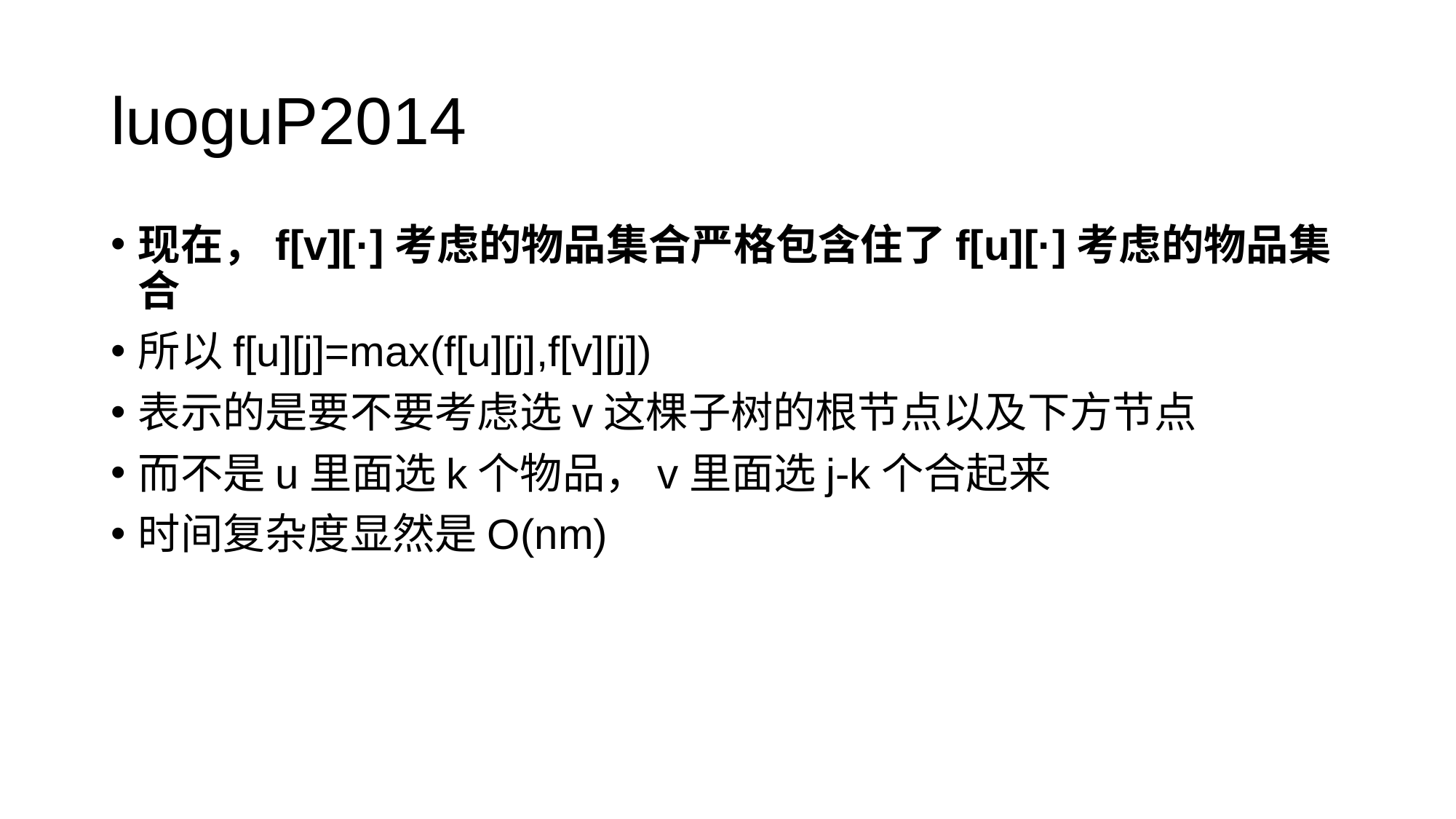

# luoguP2014
现在，f[v][·]考虑的物品集合严格包含住了f[u][·]考虑的物品集合
所以f[u][j]=max(f[u][j],f[v][j])
表示的是要不要考虑选v这棵子树的根节点以及下方节点
而不是u里面选k个物品，v里面选j-k个合起来
时间复杂度显然是O(nm)